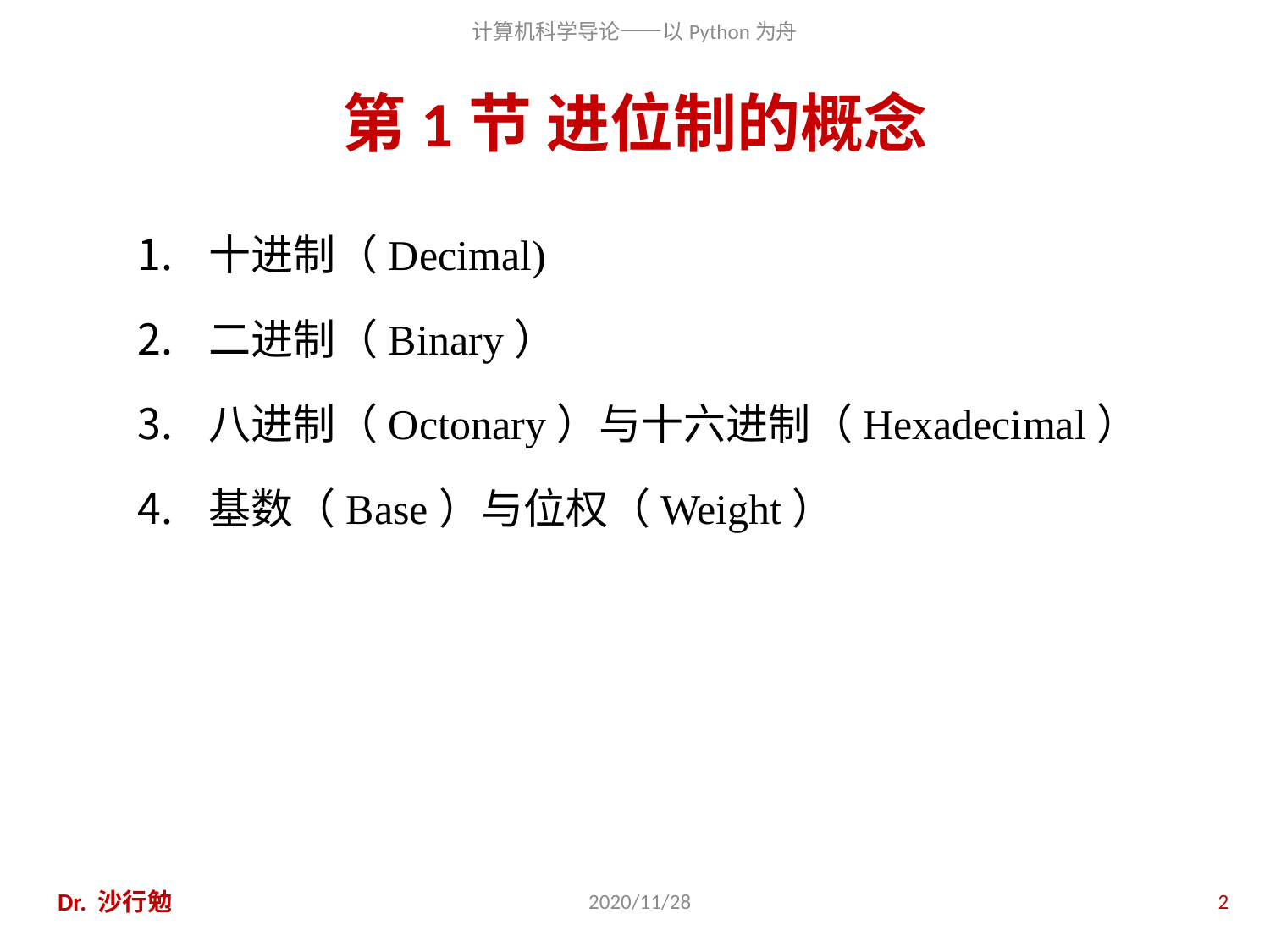

# 第1节 进位制的概念
十进制（Decimal)
二进制（Binary）
八进制（Octonary）与十六进制（Hexadecimal）
基数（Base）与位权（Weight）
Dr. 沙行勉
2020/11/28
2